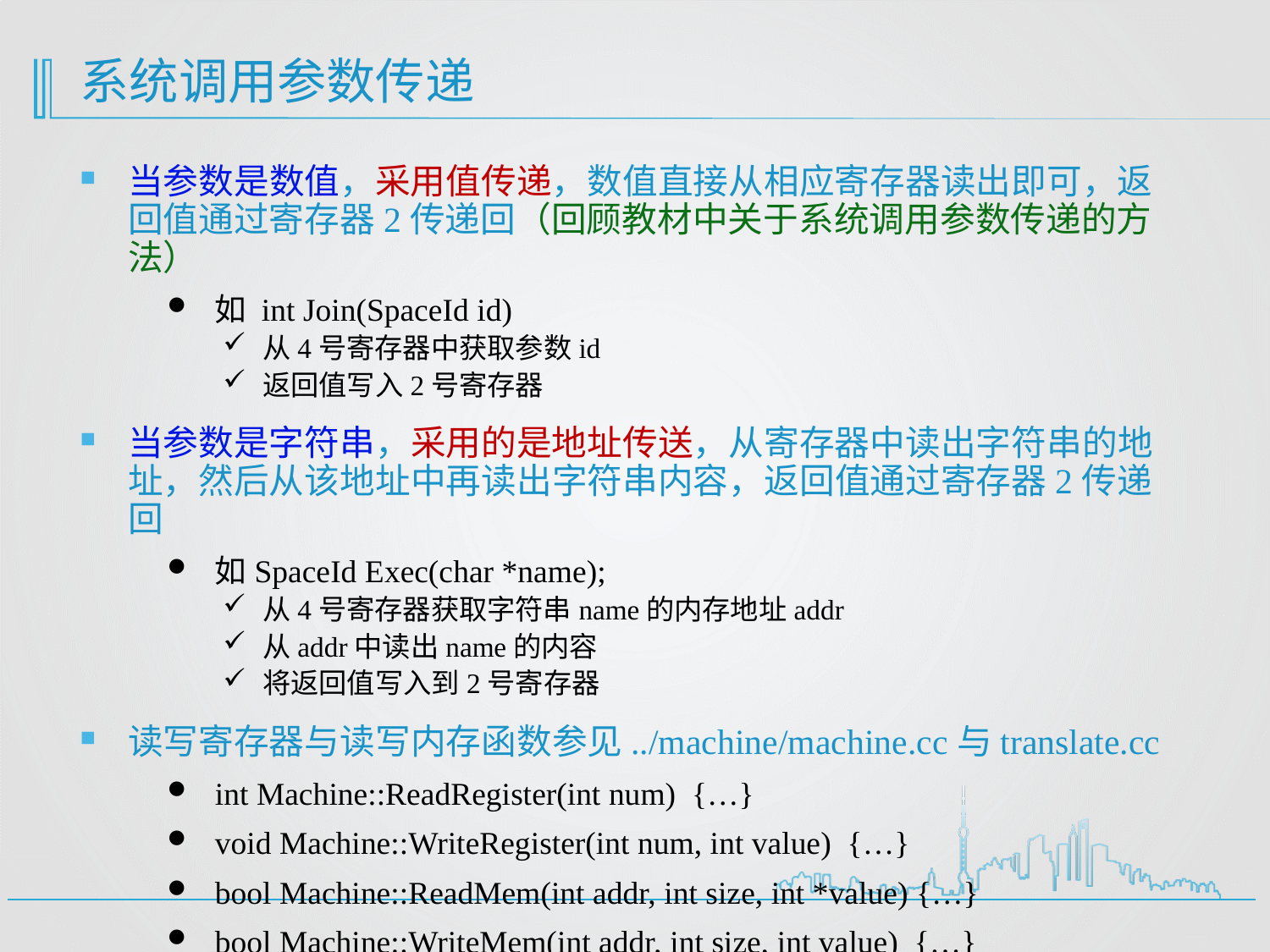

# 系统调用参数传递
当参数是数值，采用值传递，数值直接从相应寄存器读出即可，返回值通过寄存器2传递回（回顾教材中关于系统调用参数传递的方法）
如 int Join(SpaceId id)
从4号寄存器中获取参数id
返回值写入2号寄存器
当参数是字符串，采用的是地址传送，从寄存器中读出字符串的地址，然后从该地址中再读出字符串内容，返回值通过寄存器2传递回
如SpaceId Exec(char *name);
从4号寄存器获取字符串name的内存地址addr
从addr中读出name的内容
将返回值写入到2号寄存器
读写寄存器与读写内存函数参见../machine/machine.cc与translate.cc
int Machine::ReadRegister(int num)  {…}
void Machine::WriteRegister(int num, int value)  {…}
bool Machine::ReadMem(int addr, int size, int *value) {…}
bool Machine::WriteMem(int addr, int size, int value)  {…}